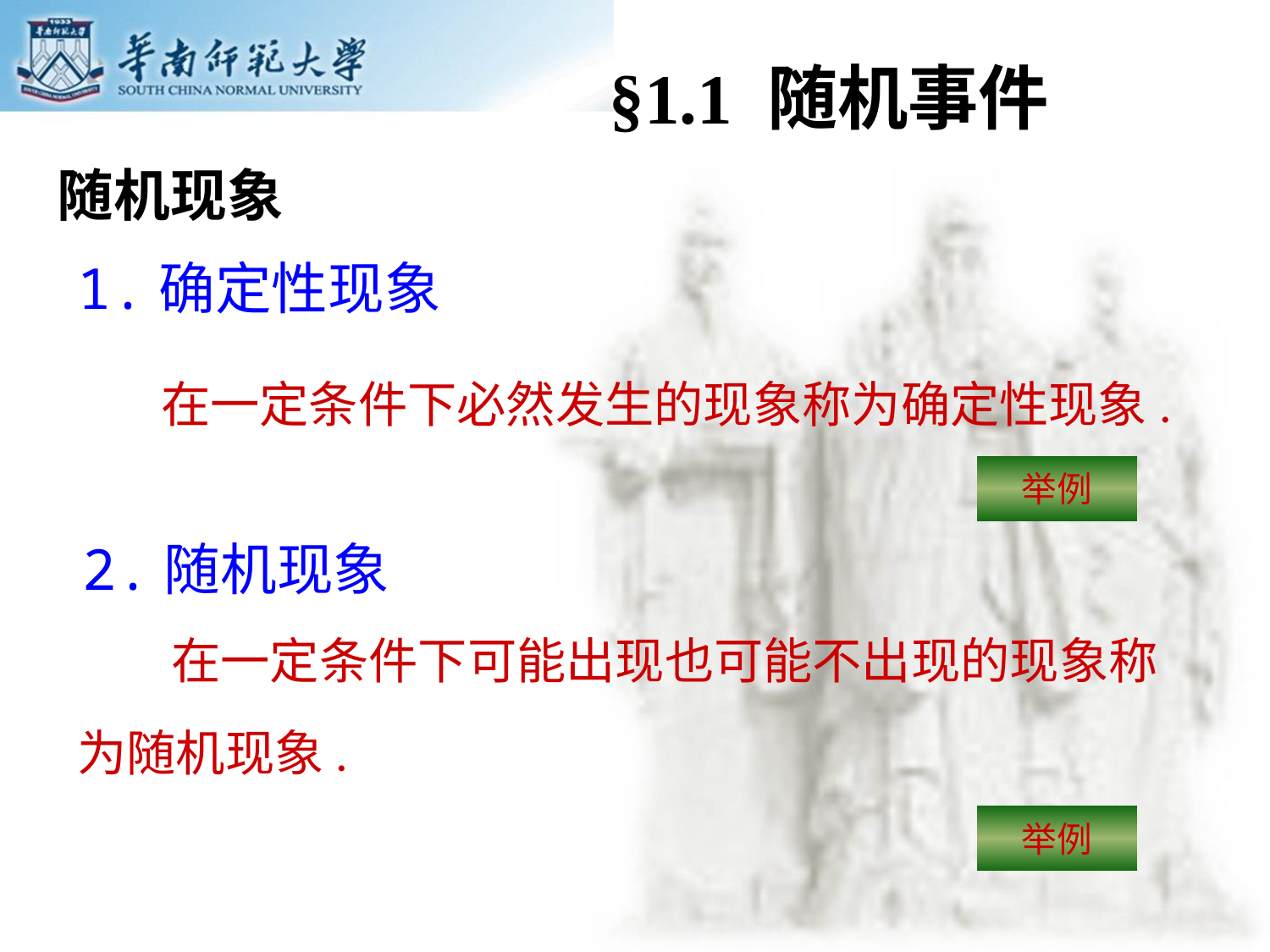

# §1.1 随机事件
随机现象
1.确定性现象
在一定条件下必然发生的现象称为确定性现象.
举例
2.随机现象
在一定条件下可能出现也可能不出现的现象称
为随机现象.
举例